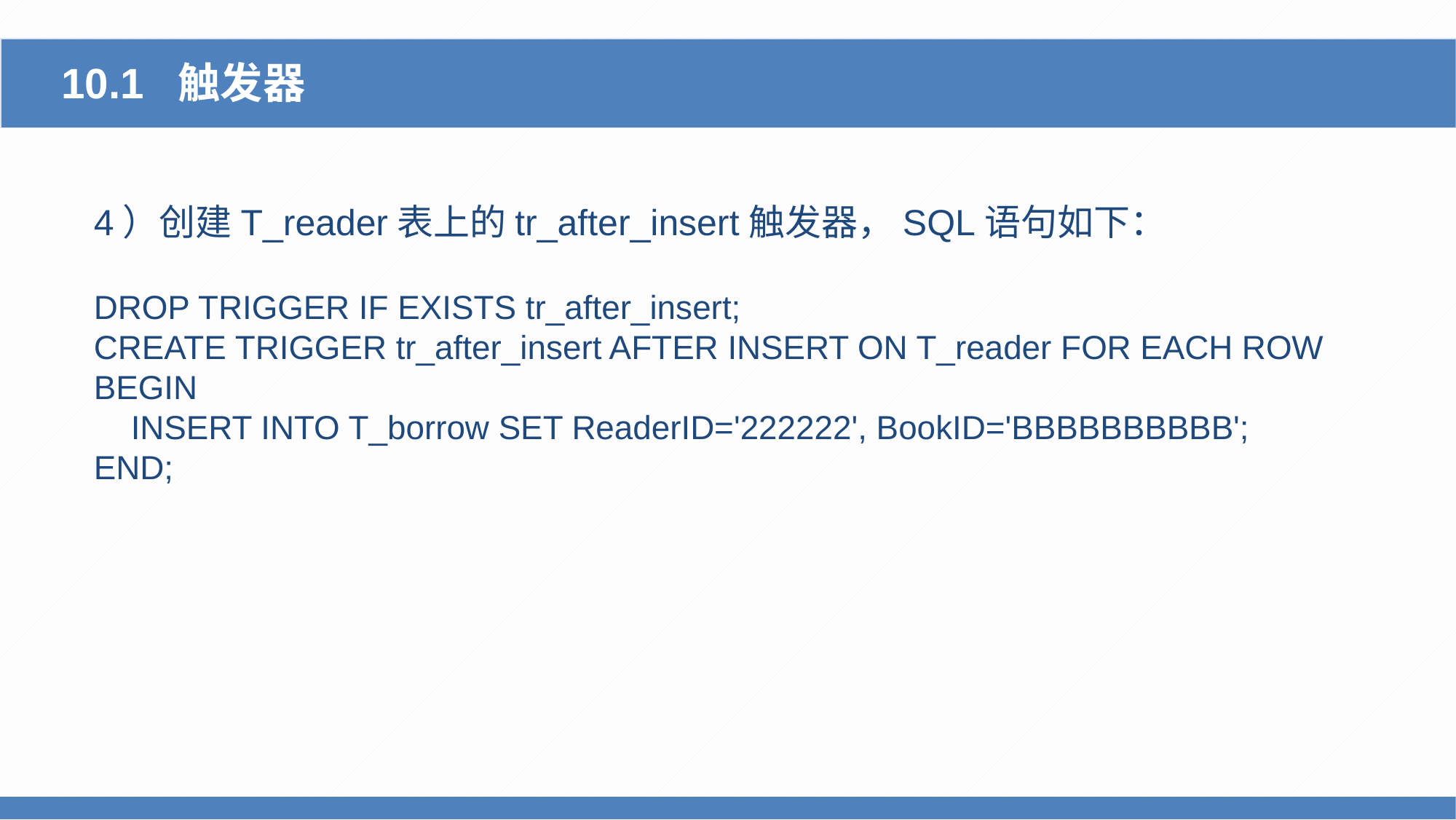

10.1  触发器

4）创建T_reader表上的tr_after_insert触发器，SQL语句如下：

DROP TRIGGER IF EXISTS tr_after_insert;
CREATE TRIGGER tr_after_insert AFTER INSERT ON T_reader FOR EACH ROW
BEGIN
    INSERT INTO T_borrow SET ReaderID='222222', BookID='BBBBBBBBBB';
END;